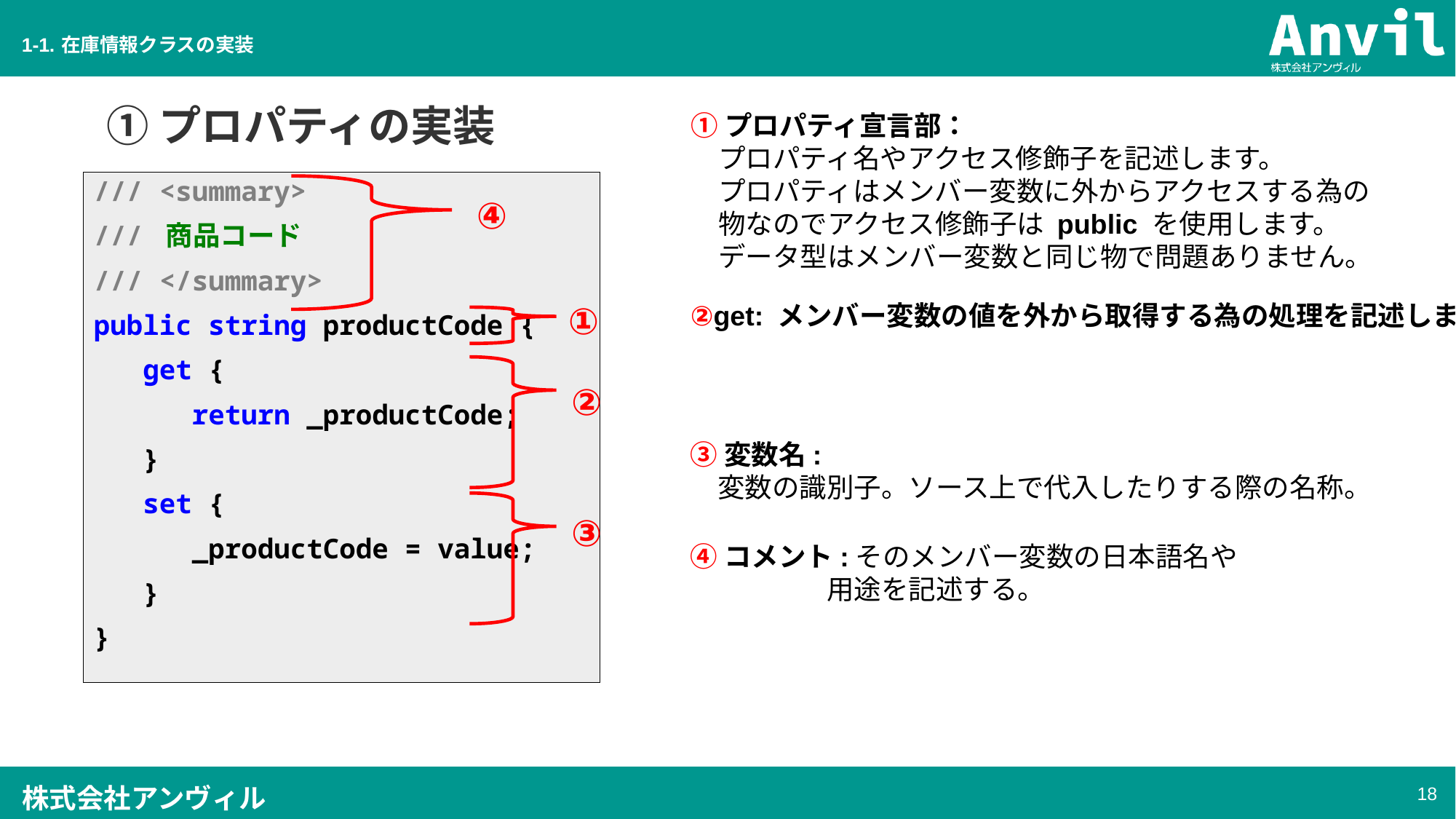

# 1-1. 在庫情報クラスの実装

①プロパティの実装
①プロパティ宣言部：
　プロパティ名やアクセス修飾子を記述します。
　プロパティはメンバー変数に外からアクセスする為の
　物なのでアクセス修飾子は public を使用します。
　データ型はメンバー変数と同じ物で問題ありません。

/// <summary>
/// 商品コード
/// </summary>
public string productCode {
   get {
      return _productCode;
   }
   set {
      _productCode = value;
   }
}

④
②get: メンバー変数の値を外から取得する為の処理を記述します。

①

②
③変数名:
　変数の識別子。ソース上で代入したりする際の名称。

③
④コメント:そのメンバー変数の日本語名や
　　　　　用途を記述する。
18